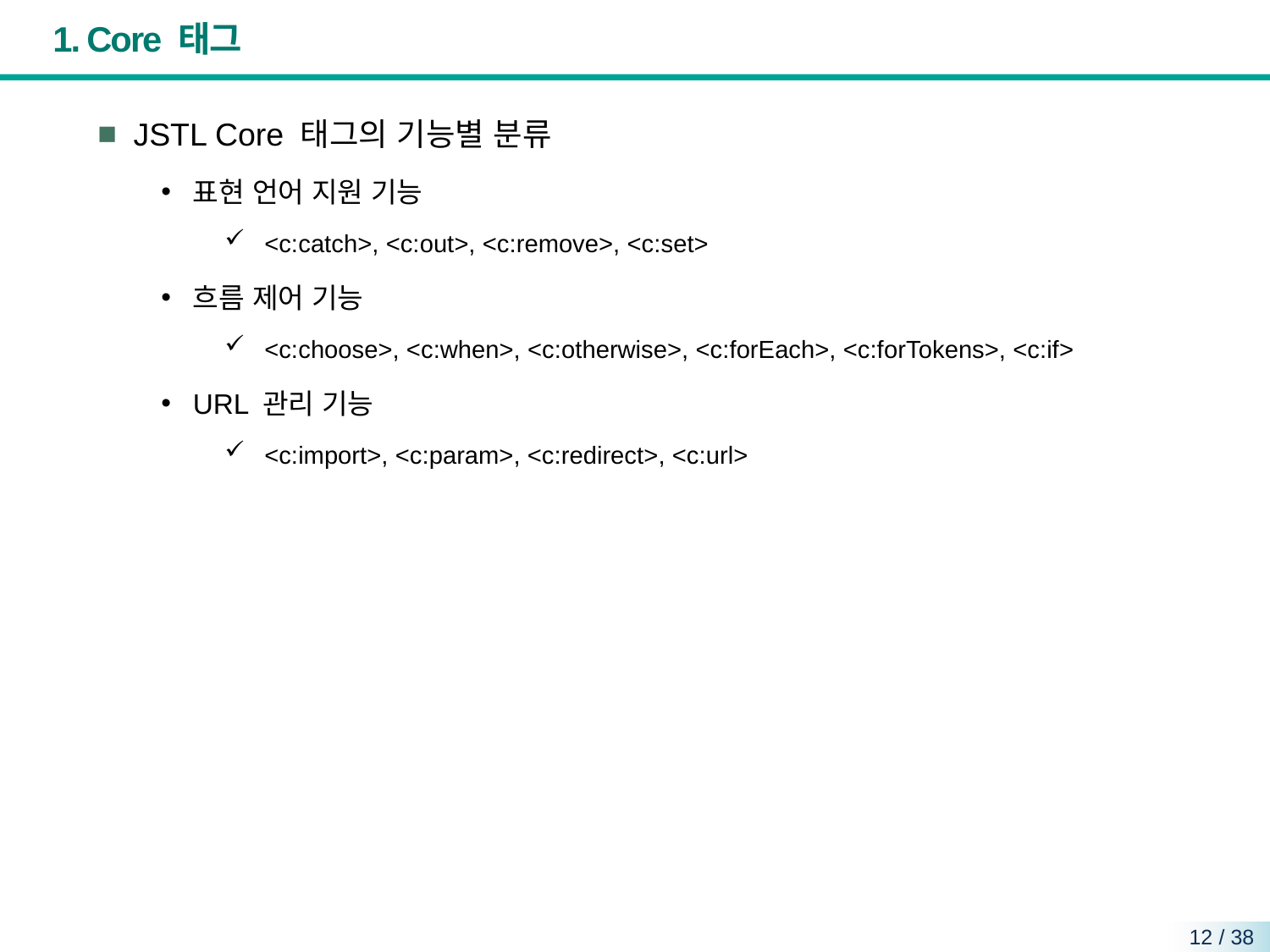

# 1. Core 태그
JSTL Core 태그의 기능별 분류
표현 언어 지원 기능
<c:catch>, <c:out>, <c:remove>, <c:set>
흐름 제어 기능
<c:choose>, <c:when>, <c:otherwise>, <c:forEach>, <c:forTokens>, <c:if>
URL 관리 기능
<c:import>, <c:param>, <c:redirect>, <c:url>